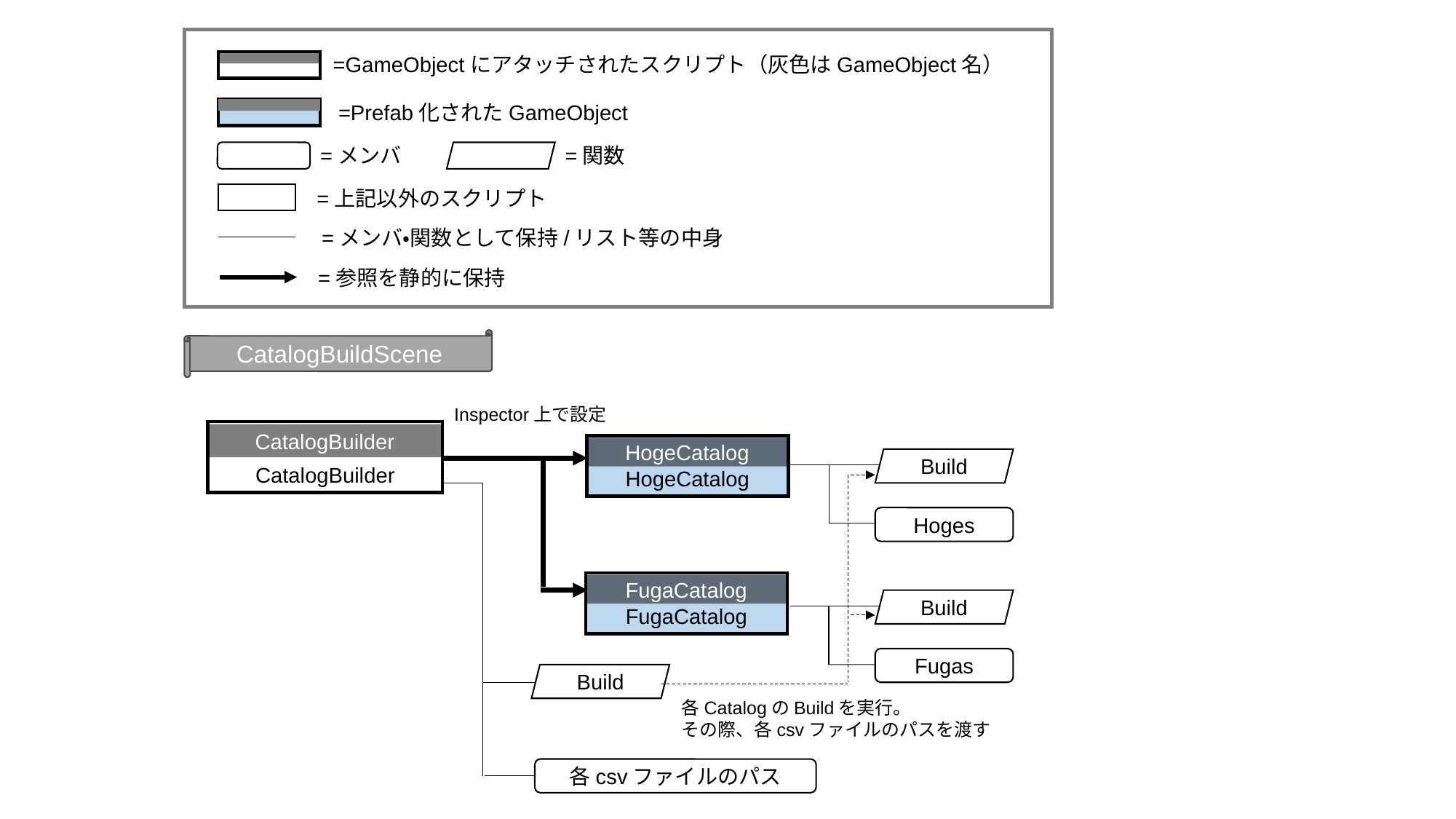

=GameObjectにアタッチされたスクリプト（灰色はGameObject名）

=Prefab化されたGameObject

=メンバ
=関数

=上記以外のスクリプト

=メンバ・関数として保持/リスト等の中身
=参照を静的に保持
CatalogBuildScene
Inspector上で設定
CatalogBuilder
CatalogBuilder
HogeCatalog
HogeCatalog
Build
Hoges
FugaCatalog
FugaCatalog
Build
Fugas
Build
各CatalogのBuildを実行。
その際、各csvファイルのパスを渡す
各csvファイルのパス